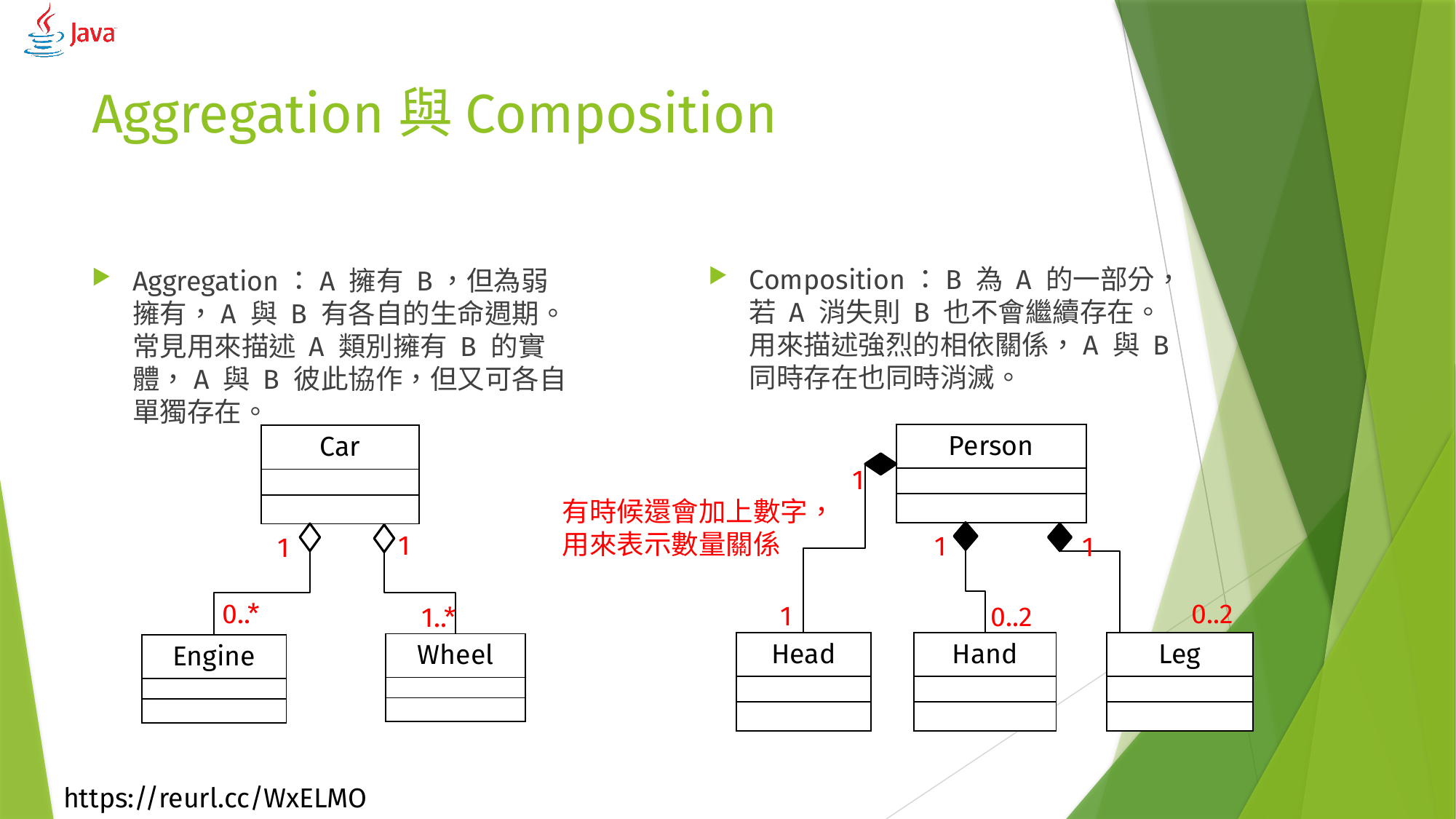

# Aggregation與Composition
Composition：B 為 A 的一部分，若 A 消失則 B 也不會繼續存在。用來描述強烈的相依關係，A 與 B 同時存在也同時消滅。
Aggregation：A 擁有 B，但為弱擁有，A 與 B 有各自的生命週期。常見用來描述 A 類別擁有 B 的實體，A 與 B 彼此協作，但又可各自單獨存在。
| Person |
| --- |
|  |
|  |
| Car |
| --- |
|  |
|  |

1
有時候還會加上數字，
用來表示數量關係

1
1

1

1
0..*
0..2
1
0..2
1..*
| Leg |
| --- |
|  |
|  |
| Head |
| --- |
|  |
|  |
| Hand |
| --- |
|  |
|  |
| Wheel |
| --- |
|  |
|  |
| Engine |
| --- |
|  |
|  |